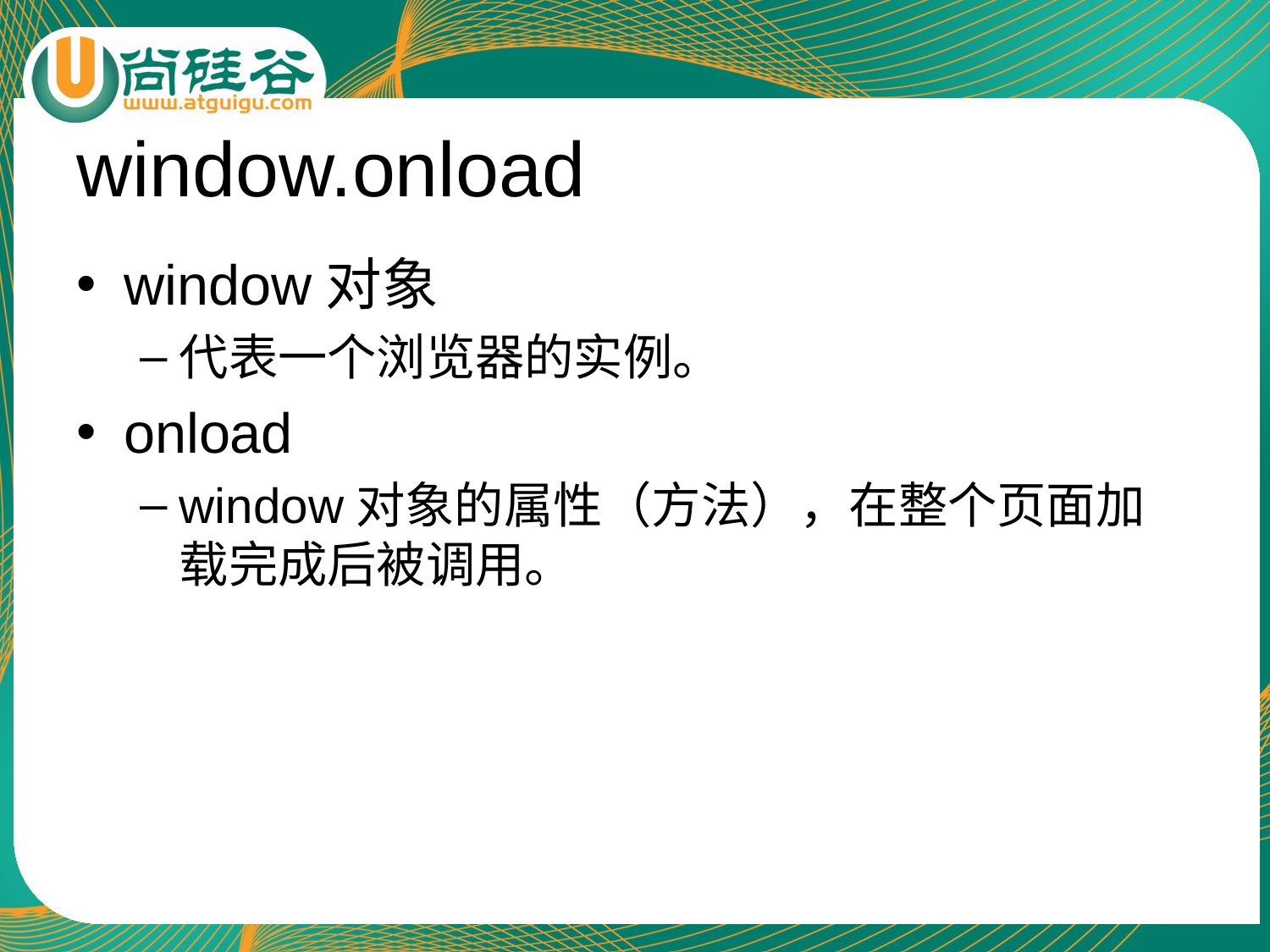

# window.onload
window对象
代表一个浏览器的实例。
onload
window对象的属性（方法），在整个页面加载完成后被调用。